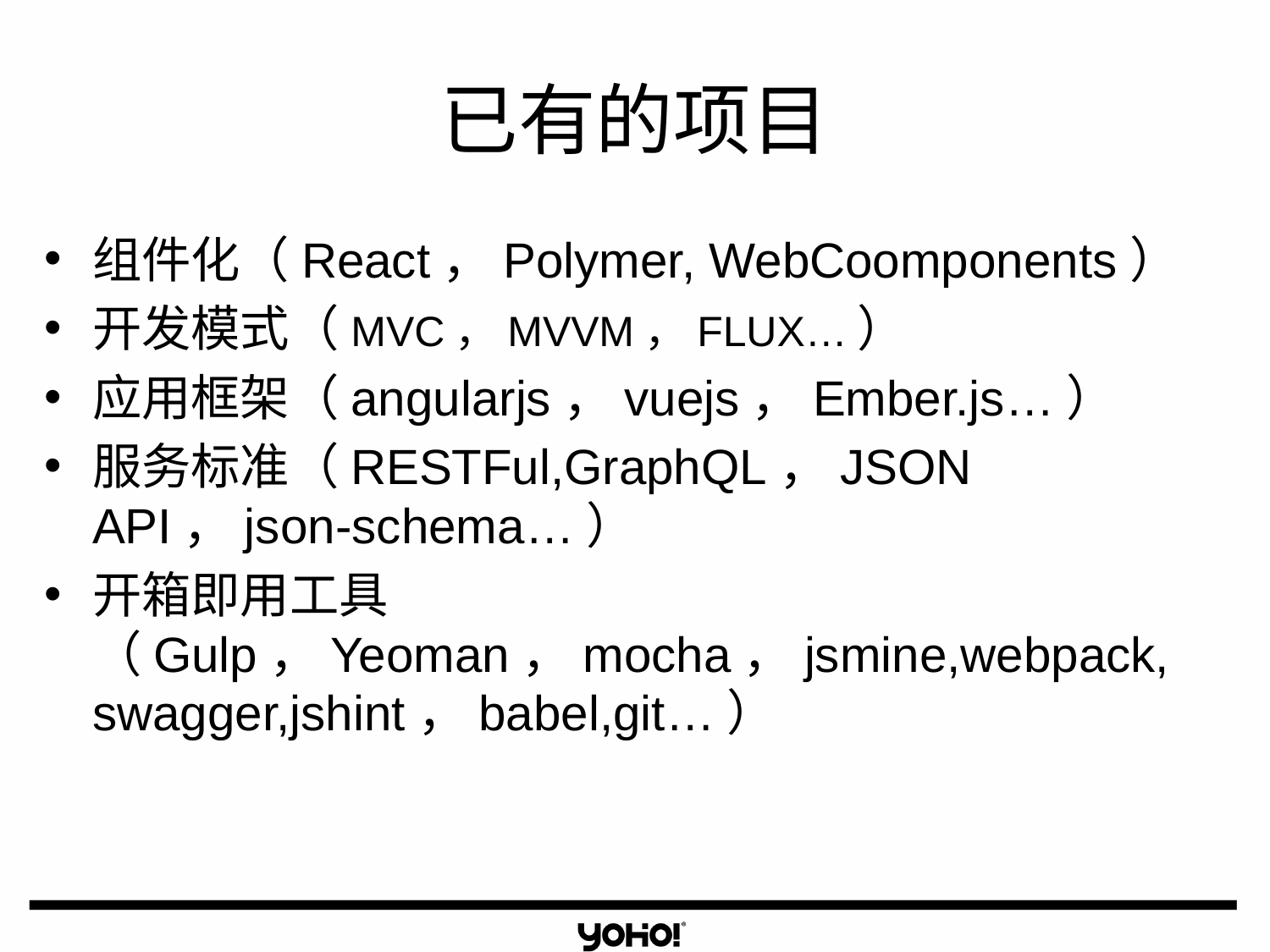

# 已有的项目
组件化（React，Polymer, WebCoomponents）
开发模式（MVC，MVVM，FLUX…）
应用框架（angularjs，vuejs，Ember.js…）
服务标准（RESTFul,GraphQL，JSON API，json-schema…）
开箱即用工具（Gulp，Yeoman，mocha，jsmine,webpack,swagger,jshint，babel,git…）